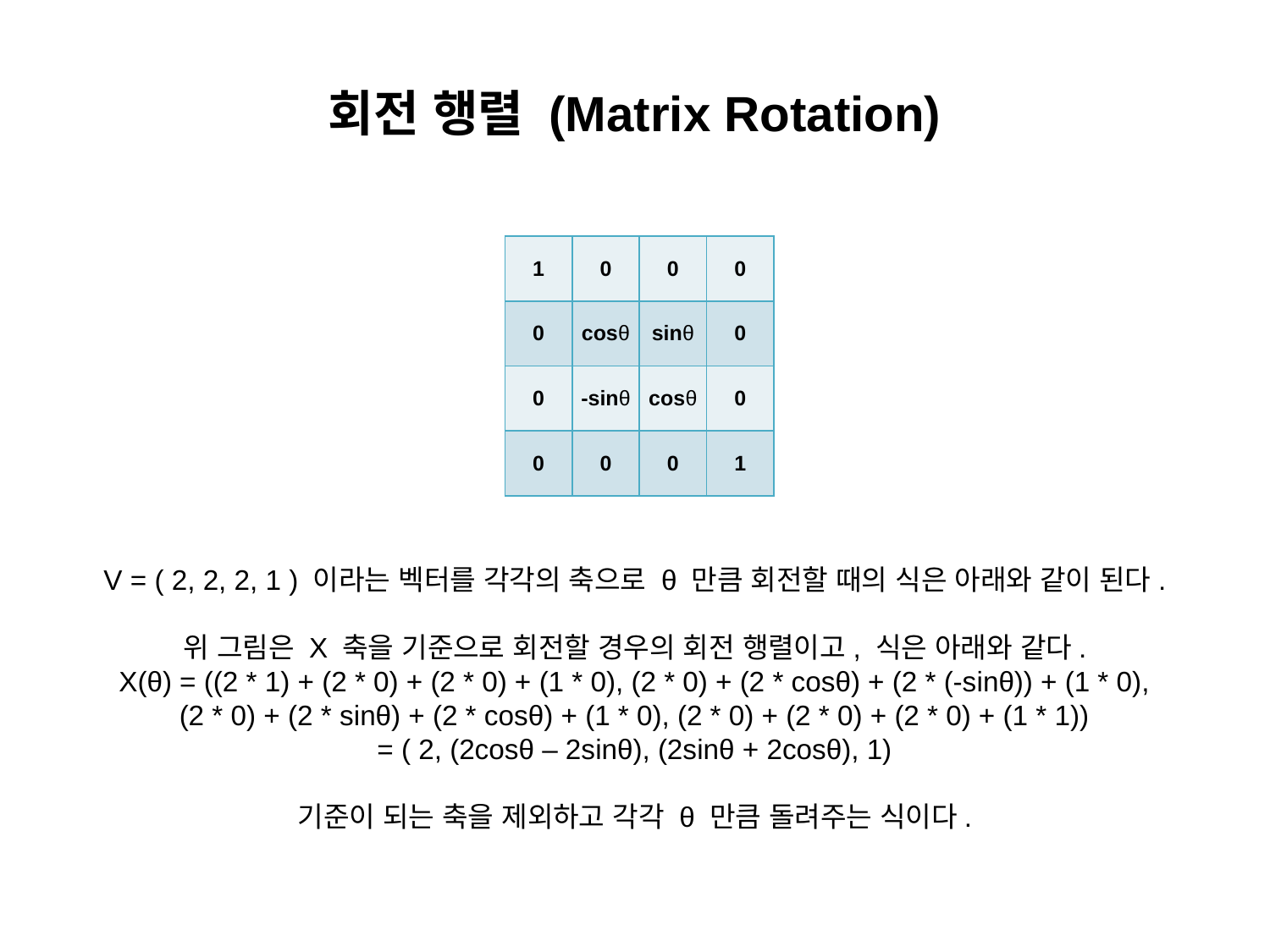

회전 행렬 (Matrix Rotation)
| 1 | 0 | 0 | 0 |
| --- | --- | --- | --- |
| 0 | cosθ | sinθ | 0 |
| 0 | -sinθ | cosθ | 0 |
| 0 | 0 | 0 | 1 |
V = ( 2, 2, 2, 1 ) 이라는 벡터를 각각의 축으로 θ 만큼 회전할 때의 식은 아래와 같이 된다.

위 그림은 X 축을 기준으로 회전할 경우의 회전 행렬이고, 식은 아래와 같다.
X(θ) = ((2 * 1) + (2 * 0) + (2 * 0) + (1 * 0), (2 * 0) + (2 * cosθ) + (2 * (-sinθ)) + (1 * 0),
(2 * 0) + (2 * sinθ) + (2 * cosθ) + (1 * 0), (2 * 0) + (2 * 0) + (2 * 0) + (1 * 1))
= ( 2, (2cosθ – 2sinθ), (2sinθ + 2cosθ), 1)

기준이 되는 축을 제외하고 각각 θ 만큼 돌려주는 식이다.